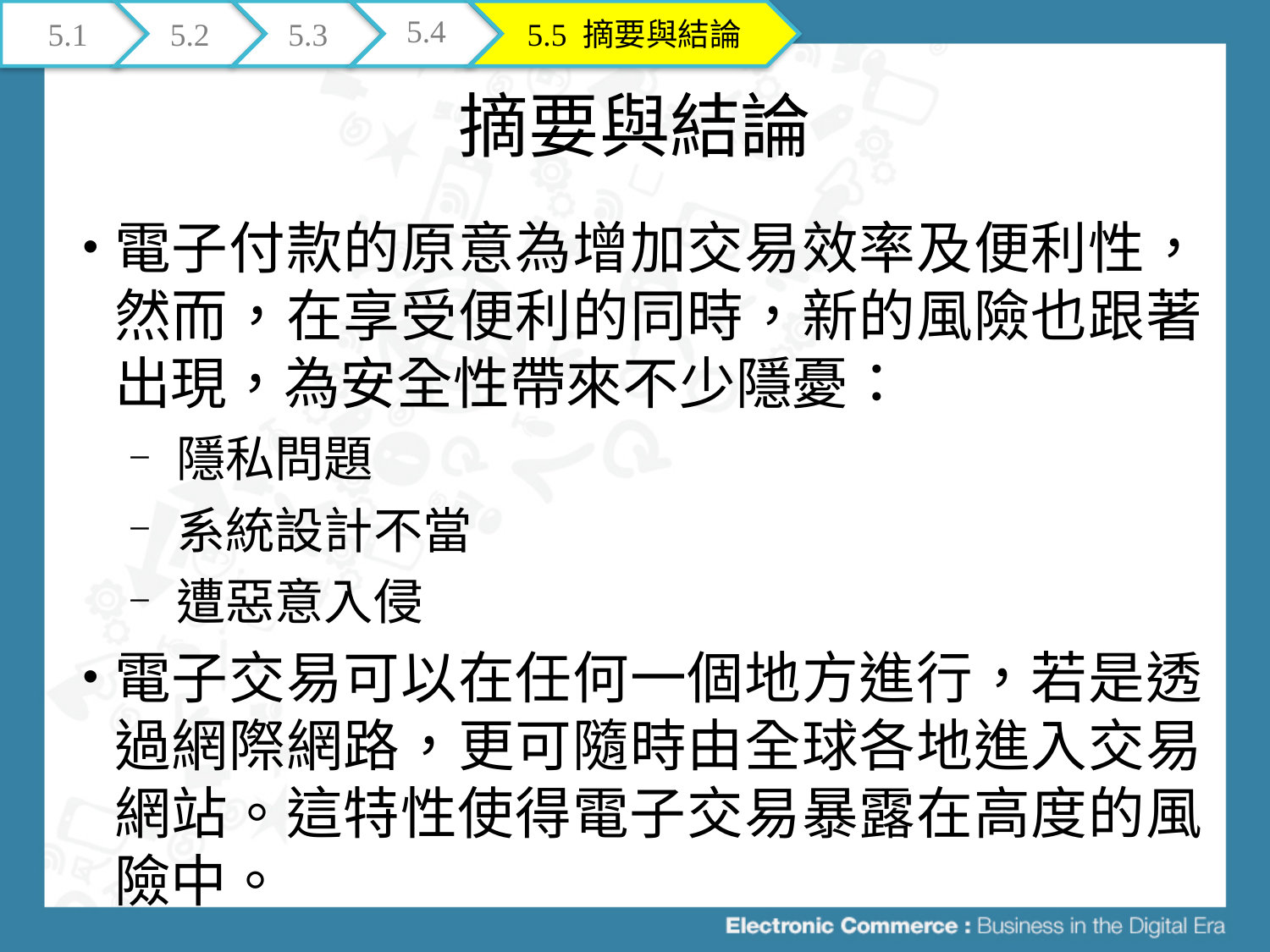

5.1
5.2
5.3
5.4
5.5 摘要與結論
# 摘要與結論
電子付款的原意為增加交易效率及便利性，然而，在享受便利的同時，新的風險也跟著出現，為安全性帶來不少隱憂：
隱私問題
系統設計不當
遭惡意入侵
電子交易可以在任何一個地方進行，若是透過網際網路，更可隨時由全球各地進入交易網站。這特性使得電子交易暴露在高度的風險中。